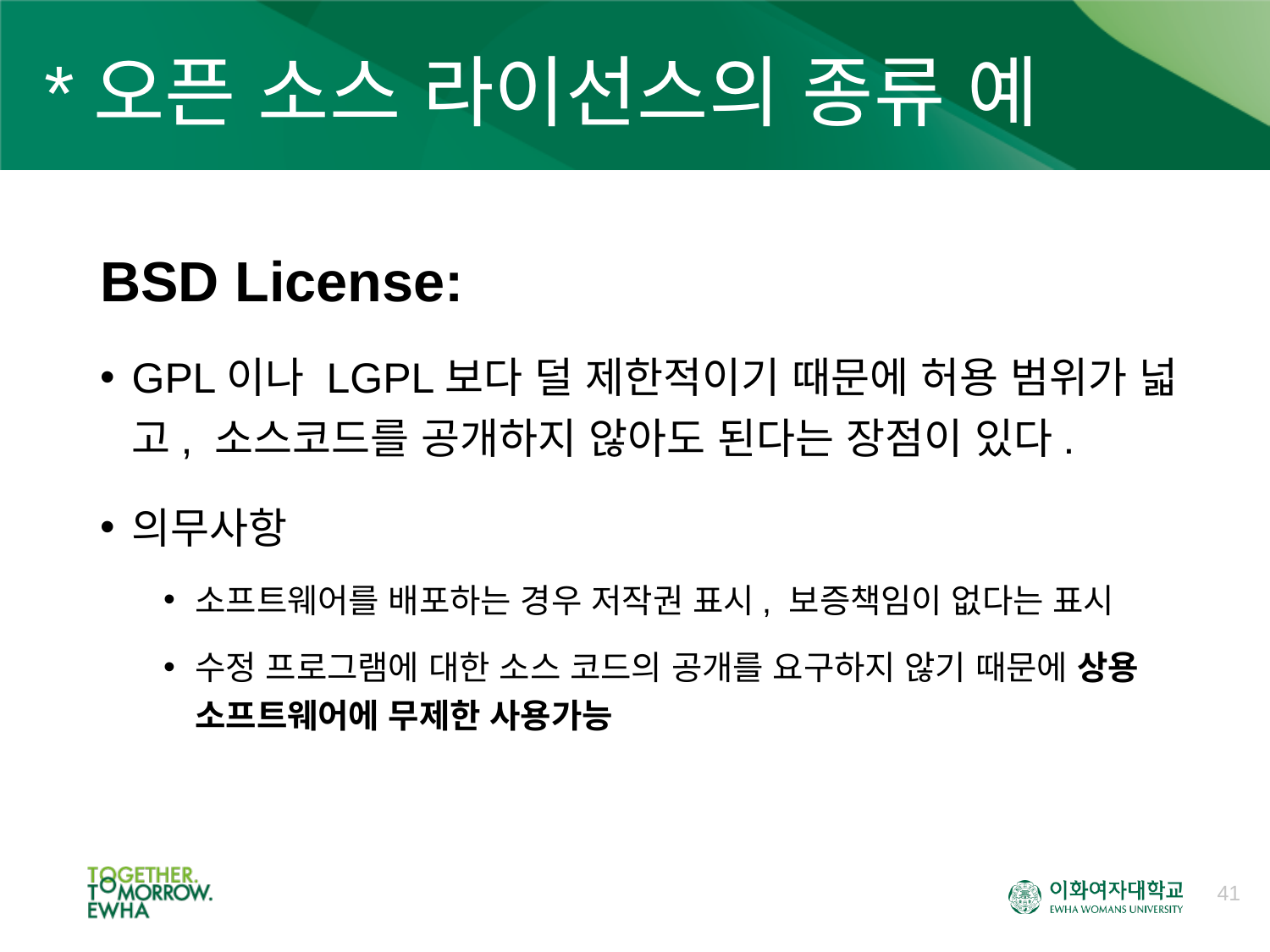

# *오픈 소스 라이선스의 종류 예
BSD License:
GPL이나 LGPL보다 덜 제한적이기 때문에 허용 범위가 넓고, 소스코드를 공개하지 않아도 된다는 장점이 있다.
의무사항
소프트웨어를 배포하는 경우 저작권 표시, 보증책임이 없다는 표시
수정 프로그램에 대한 소스 코드의 공개를 요구하지 않기 때문에 상용 소프트웨어에 무제한 사용가능

41